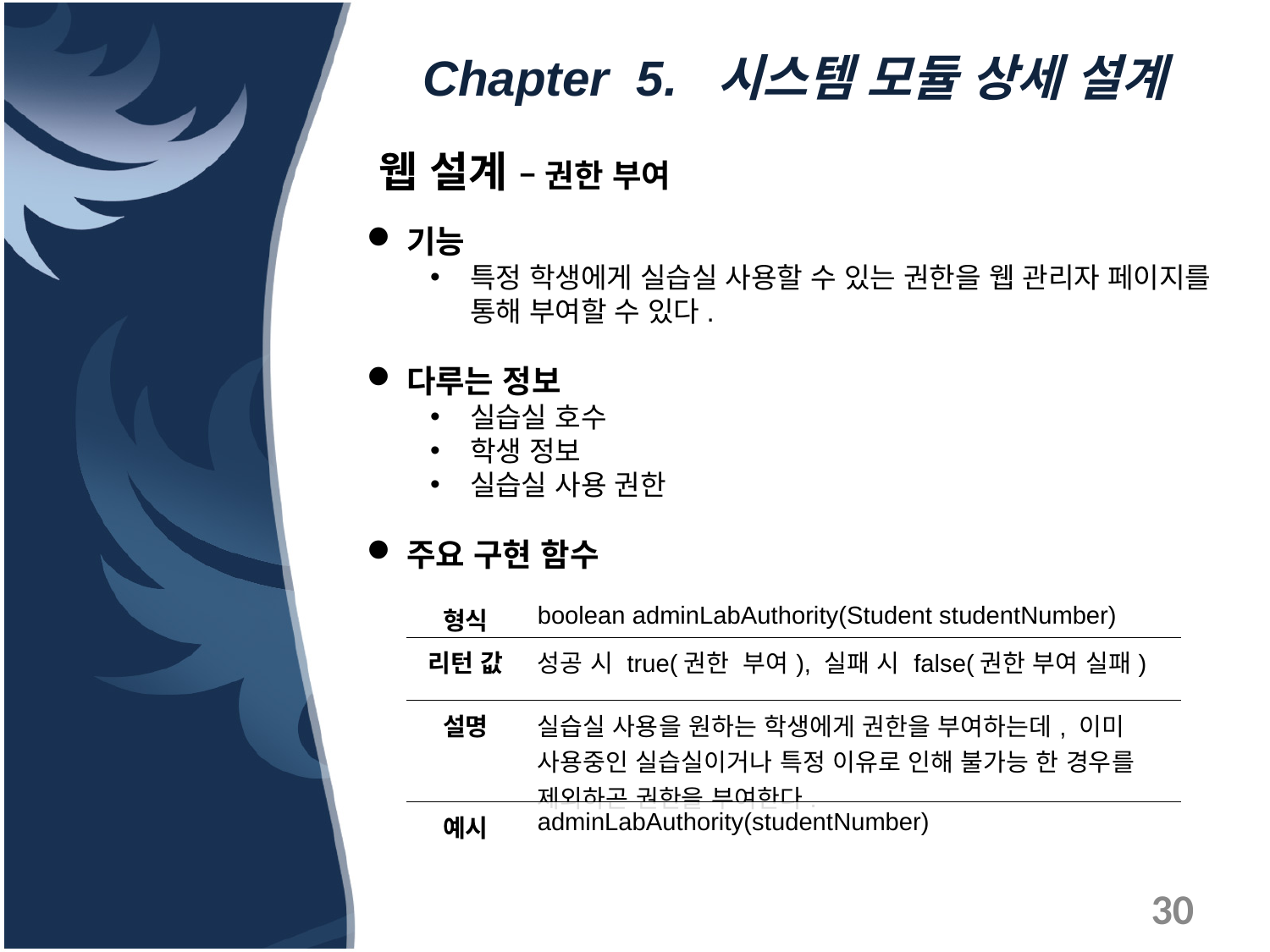

# Chapter  5.  시스템 모듈 상세 설계
웹 설계 – 권한 부여
기능
특정 학생에게 실습실 사용할 수 있는 권한을 웹 관리자 페이지를 통해 부여할 수 있다.

다루는 정보
실습실 호수
학생 정보
실습실 사용 권한

주요 구현 함수
| 형식 | boolean adminLabAuthority(Student studentNumber) |
| --- | --- |
| 리턴 값 | 성공 시 true(권한 부여), 실패 시 false(권한 부여 실패) |
| 설명 | 실습실 사용을 원하는 학생에게 권한을 부여하는데, 이미 사용중인 실습실이거나 특정 이유로 인해 불가능 한 경우를 제외하곤 권한을 부여한다. |
| 예시 | adminLabAuthority(studentNumber) |
30